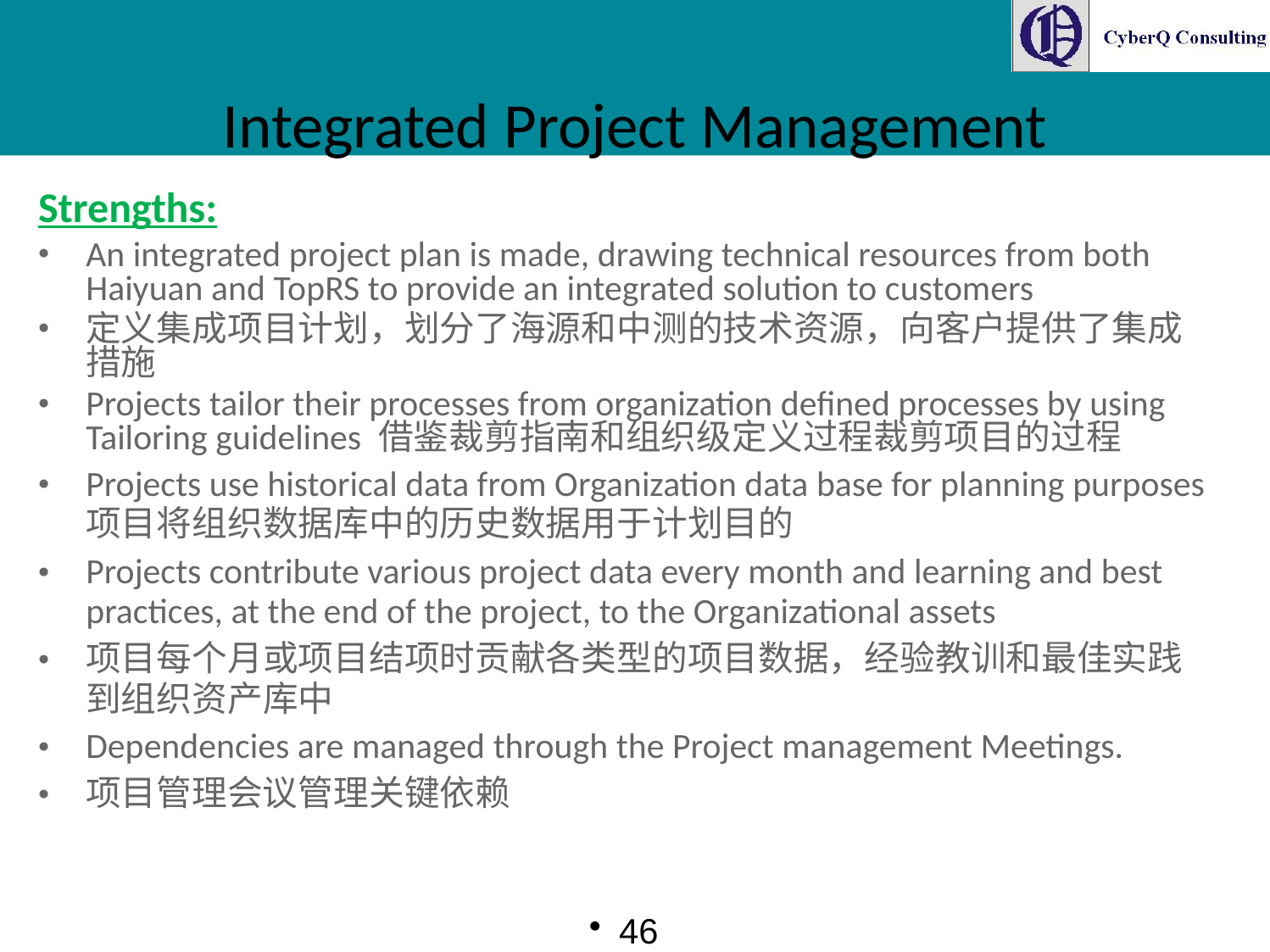

# Integrated Project Management
Strengths:
An integrated project plan is made, drawing technical resources from both Haiyuan and TopRS to provide an integrated solution to customers
定义集成项目计划，划分了海源和中测的技术资源，向客户提供了集成措施
Projects tailor their processes from organization defined processes by using Tailoring guidelines 借鉴裁剪指南和组织级定义过程裁剪项目的过程
Projects use historical data from Organization data base for planning purposes项目将组织数据库中的历史数据用于计划目的
Projects contribute various project data every month and learning and best practices, at the end of the project, to the Organizational assets
项目每个月或项目结项时贡献各类型的项目数据，经验教训和最佳实践到组织资产库中
Dependencies are managed through the Project management Meetings.
项目管理会议管理关键依赖
46